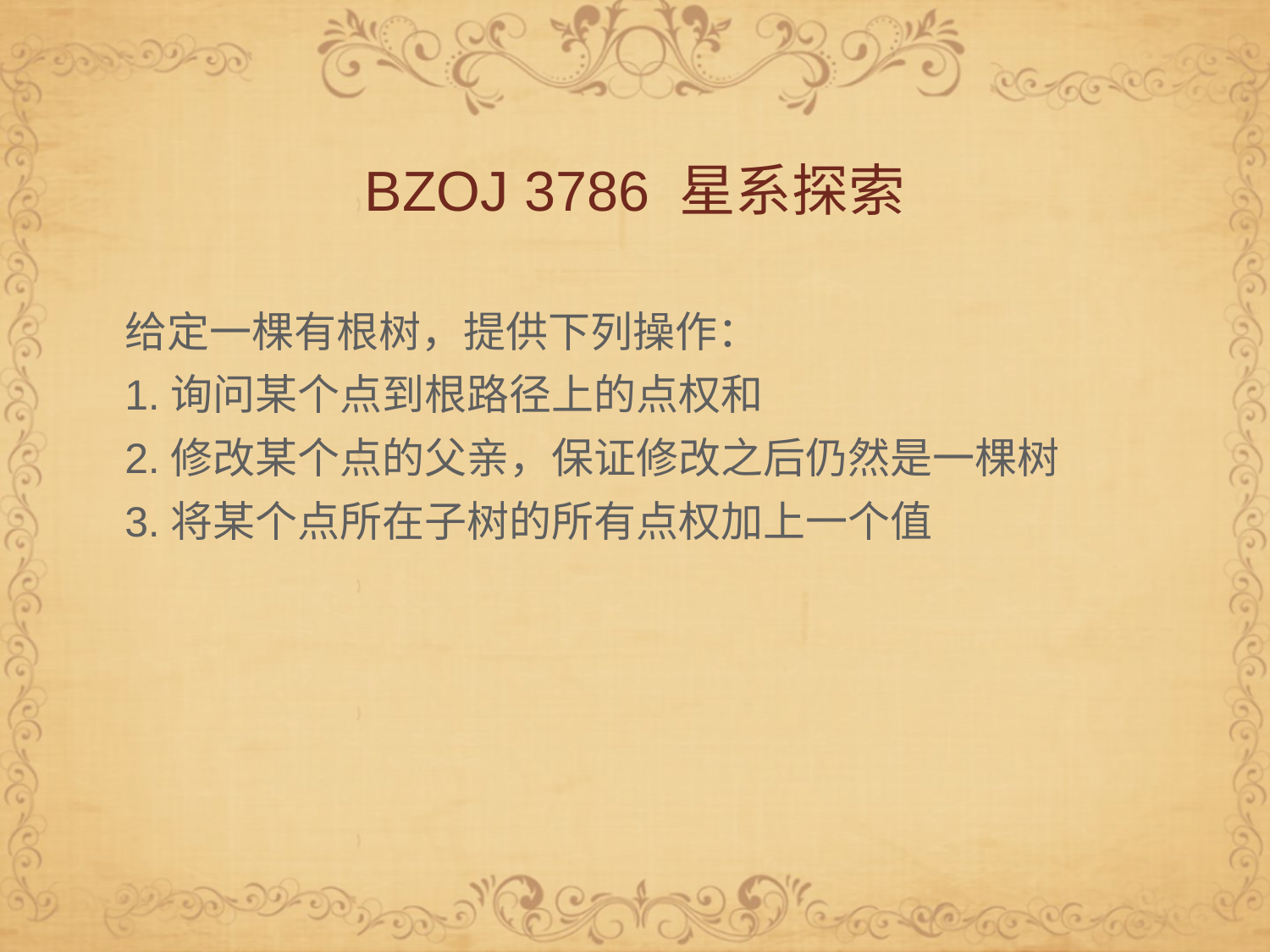

# BZOJ 3786 星系探索
给定一棵有根树，提供下列操作：
1.询问某个点到根路径上的点权和
2.修改某个点的父亲，保证修改之后仍然是一棵树
3.将某个点所在子树的所有点权加上一个值